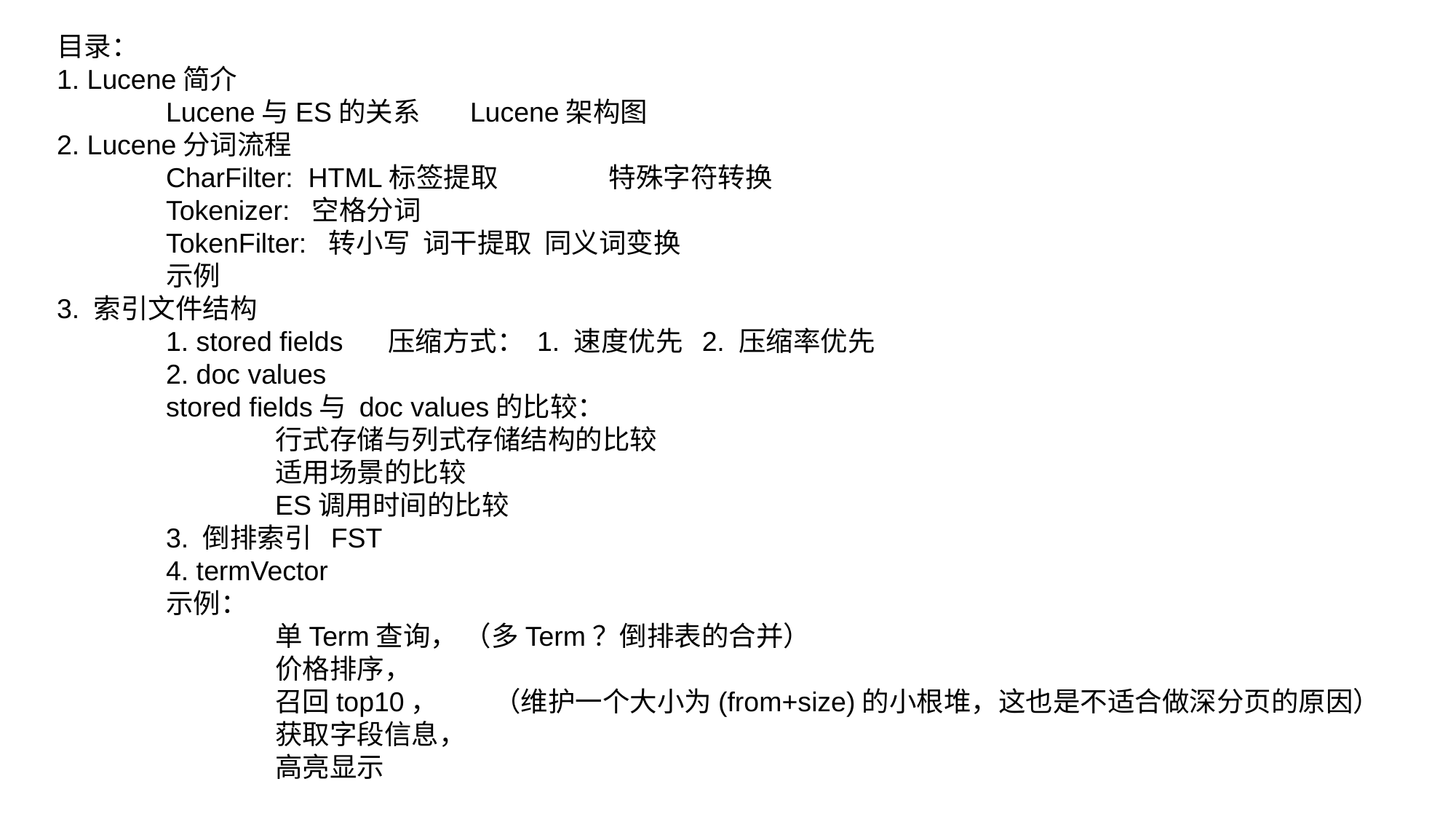

目录：
1. Lucene简介
	Lucene与ES的关系       Lucene架构图
2. Lucene分词流程
	CharFilter:  HTML标签提取	 特殊字符转换
	Tokenizer:  空格分词
	TokenFilter:  转小写  词干提取  同义词变换
	示例
3. 索引文件结构
	1. stored fields     压缩方式： 1. 速度优先  2. 压缩率优先
	2. doc values
	stored fields与 doc values的比较：
		行式存储与列式存储结构的比较
		适用场景的比较
		ES调用时间的比较
	3. 倒排索引  FST
	4. termVector
	示例：
		单Term查询， （多Term？倒排表的合并）
		价格排序，
		召回top10，	（维护一个大小为(from+size)的小根堆，这也是不适合做深分页的原因）
		获取字段信息，
		高亮显示

stored fields : 行式存储
docvalues : 列式存储

倒排索引: Term --> docIDs, freqs, positions
termVector : docIDs --> term, freq, position   高亮